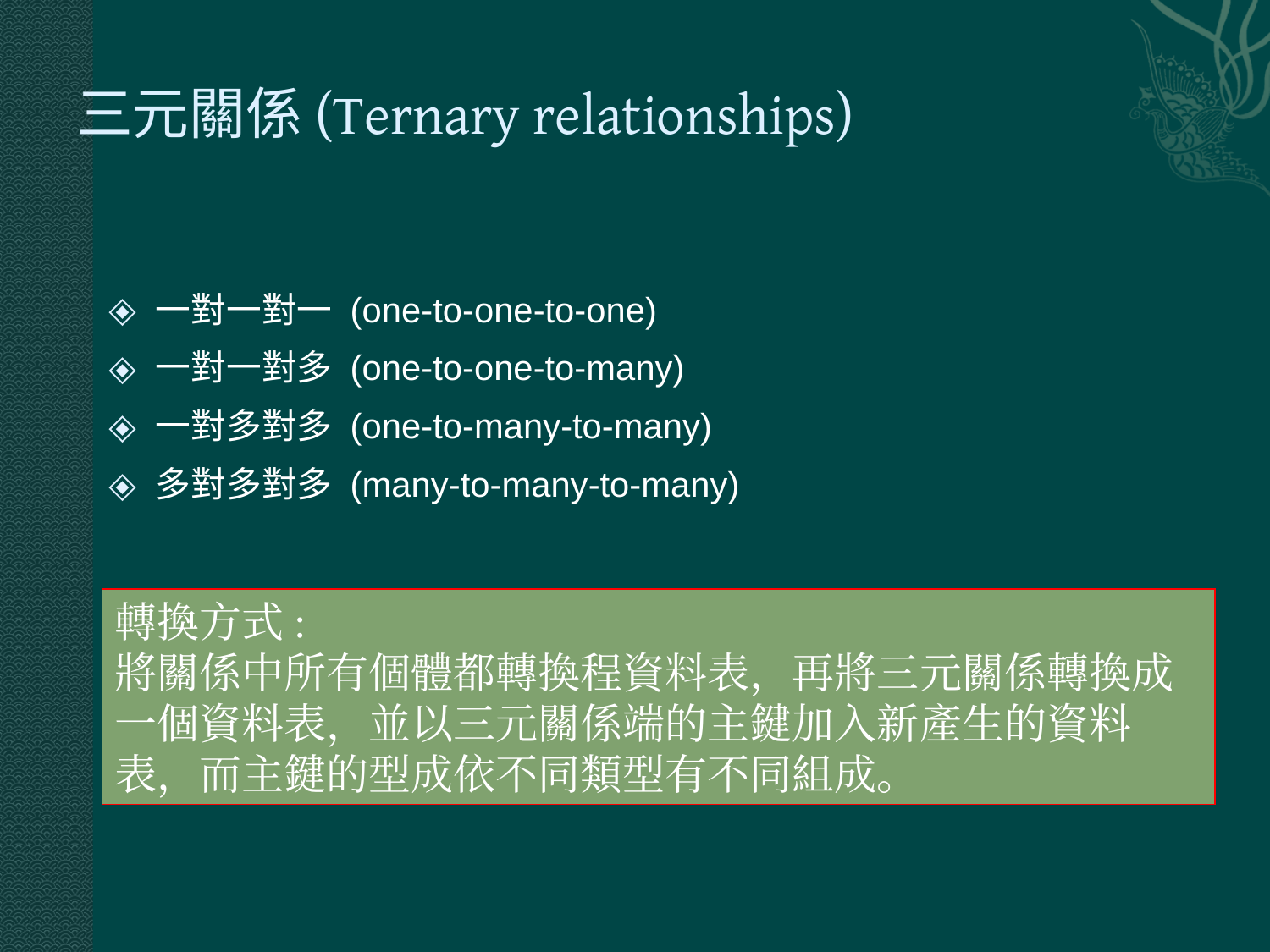

# 三元關係(Ternary relationships)
一對一對一 (one-to-one-to-one)
一對一對多 (one-to-one-to-many)
一對多對多 (one-to-many-to-many)
多對多對多 (many-to-many-to-many)

轉換方式:
將關係中所有個體都轉換程資料表，再將三元關係轉換成一個資料表，並以三元關係端的主鍵加入新產生的資料表，而主鍵的型成依不同類型有不同組成。